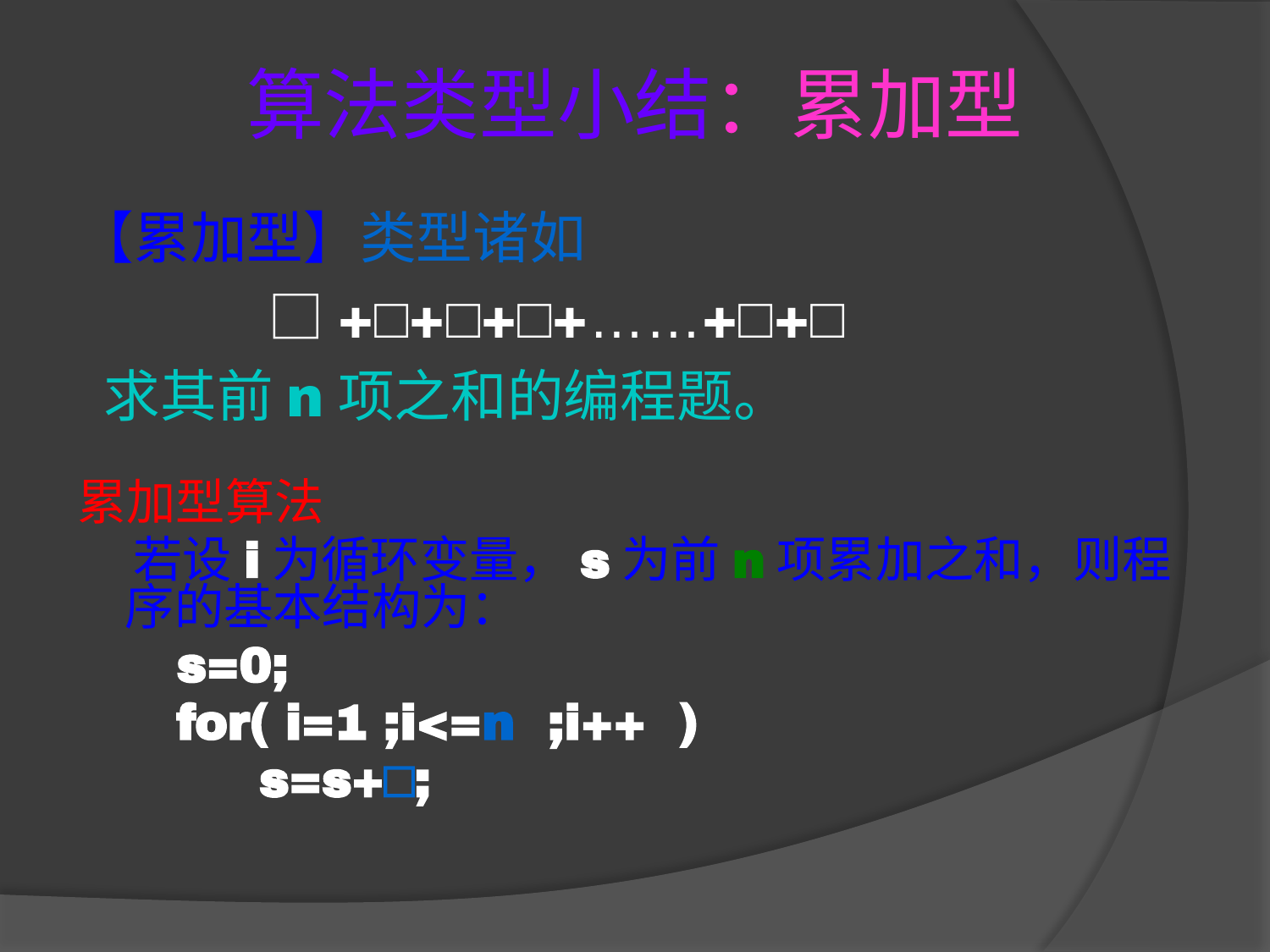

算法类型小结：累加型
【累加型】类型诸如
     　　□+□+□+□+……+□+□
 求其前n项之和的编程题。

累加型算法
    若设i为循环变量，s为前n项累加之和，则程序的基本结构为：
      s=0;
      for( i=1 ;i<=n  ;i++  )
           s=s+□;